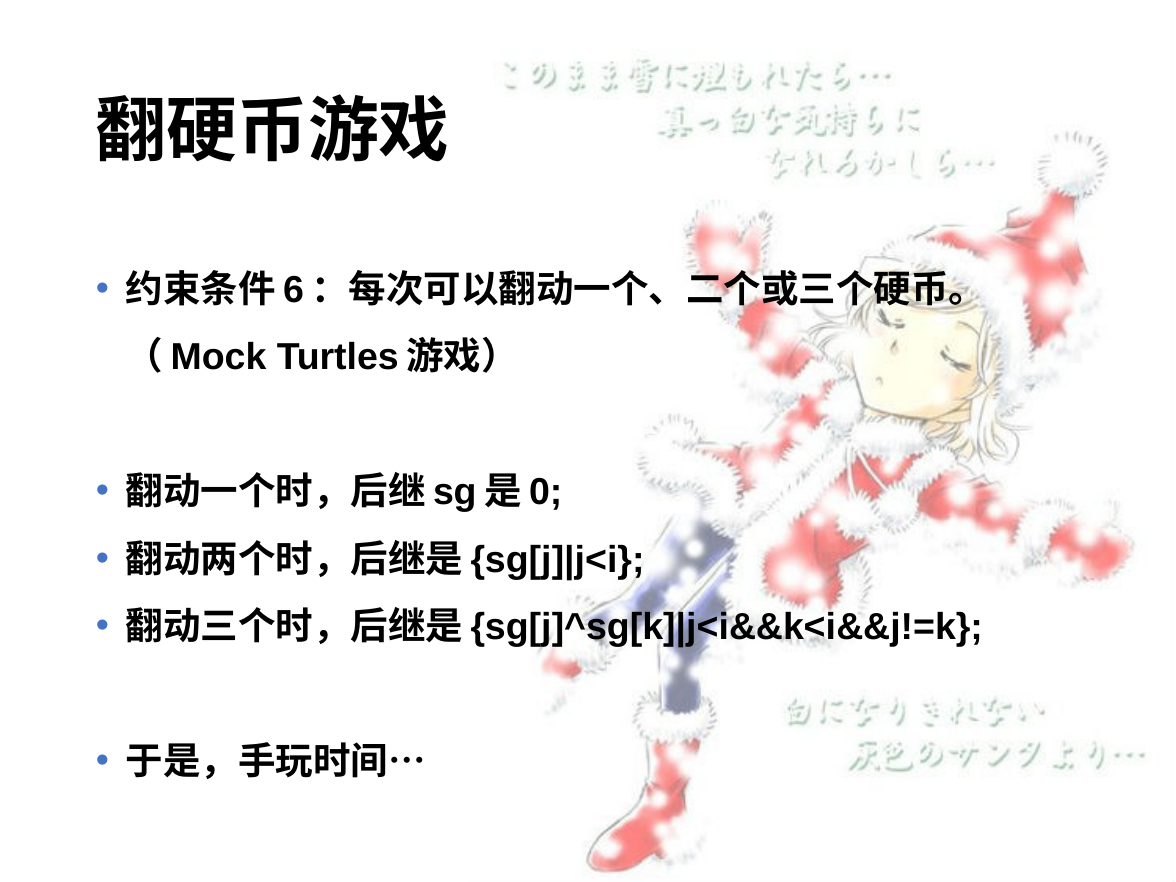

# 翻硬币游戏
约束条件6：每次可以翻动一个、二个或三个硬币。（Mock Turtles游戏）

翻动一个时，后继sg是0;
翻动两个时，后继是{sg[j]|j<i};
翻动三个时，后继是{sg[j]^sg[k]|j<i&&k<i&&j!=k};

于是，手玩时间…